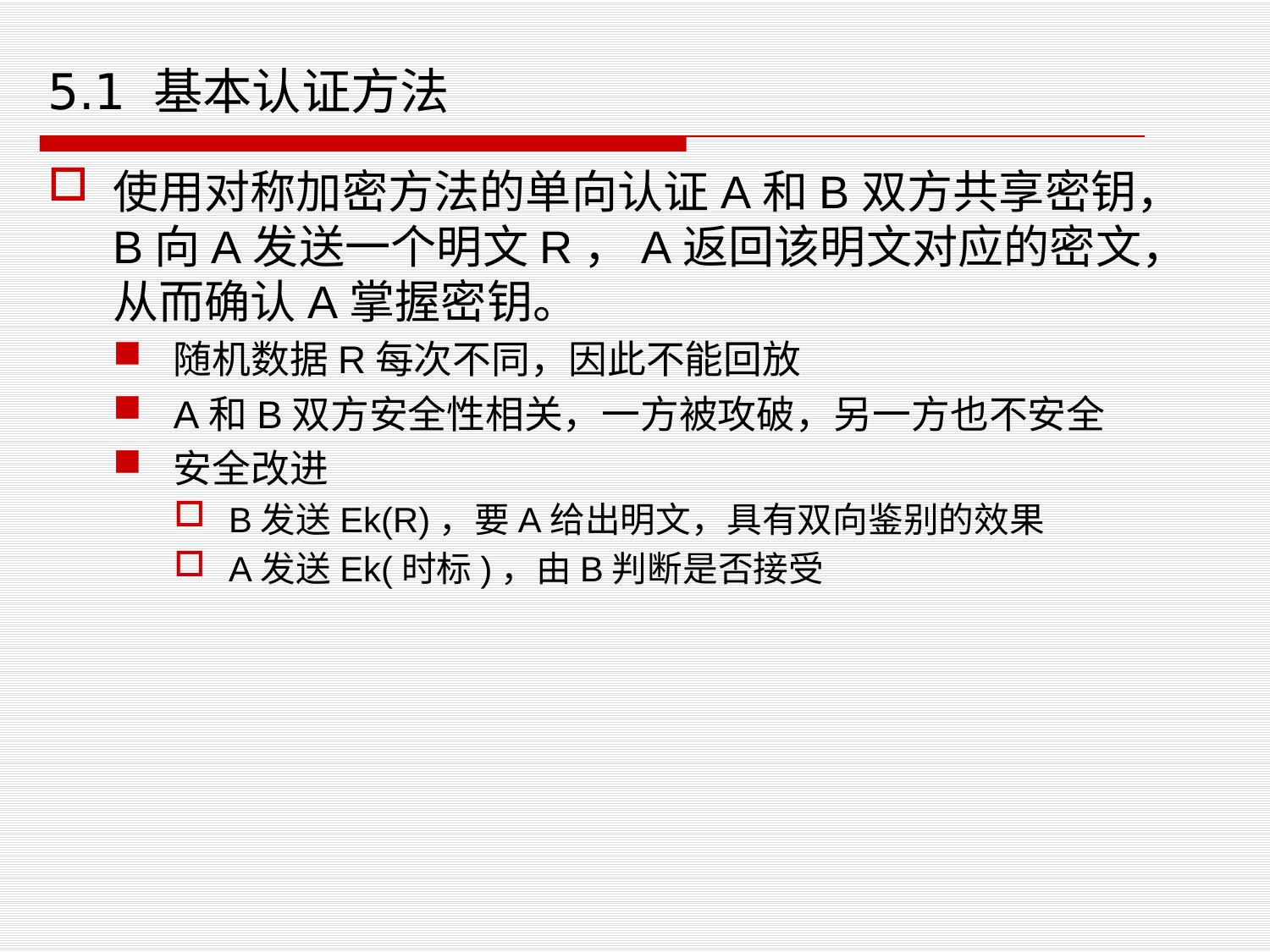

3
# 5.1 基本认证方法
使用对称加密方法的单向认证A和B双方共享密钥，B向A发送一个明文R，A返回该明文对应的密文，从而确认A掌握密钥。
随机数据R每次不同，因此不能回放
A和B双方安全性相关，一方被攻破，另一方也不安全
安全改进
B发送Ek(R)，要A给出明文，具有双向鉴别的效果
A发送Ek(时标)，由B判断是否接受